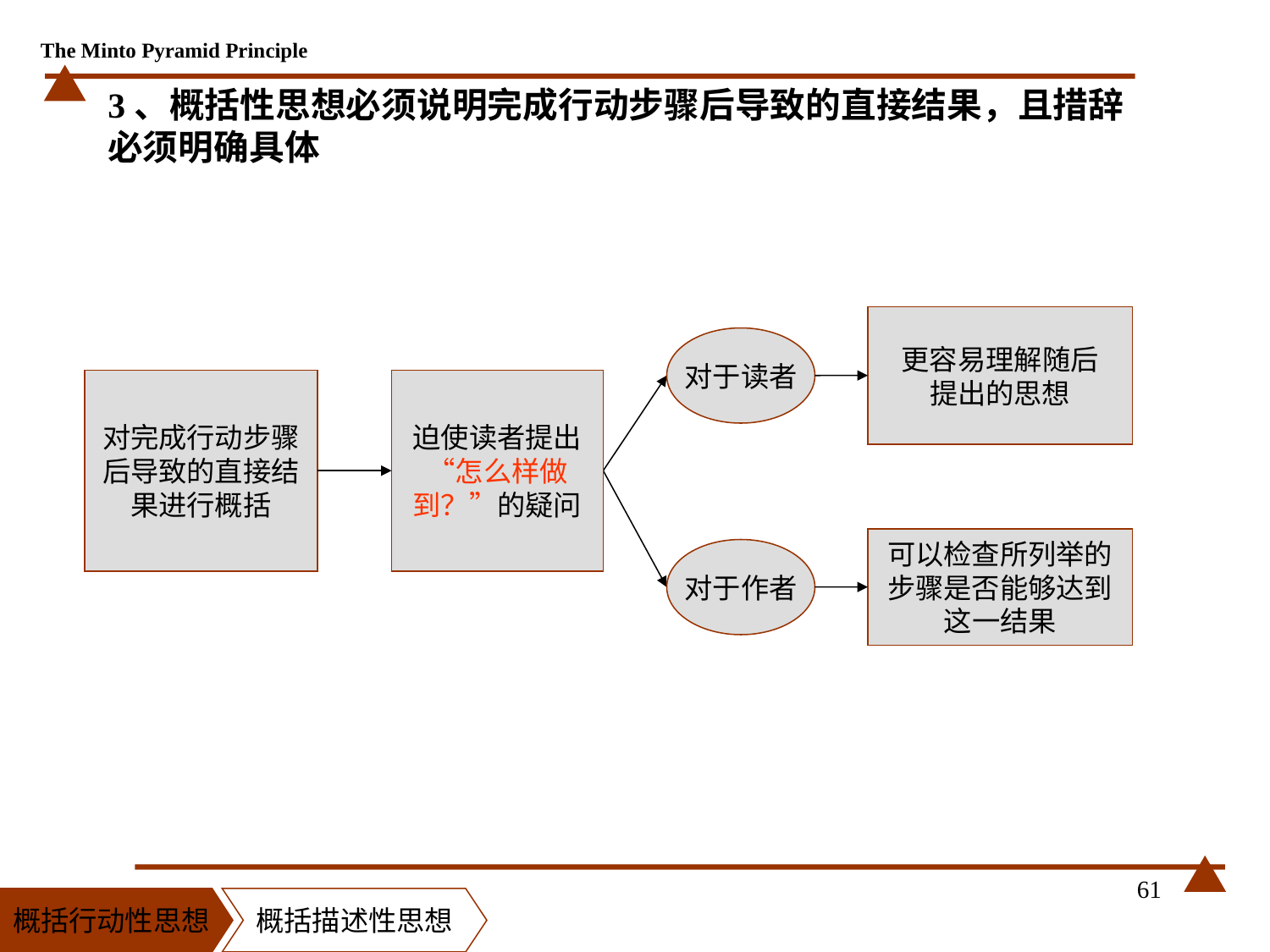

# 3、概括性思想必须说明完成行动步骤后导致的直接结果，且措辞必须明确具体
更容易理解随后
提出的思想
对于读者
对完成行动步骤后导致的直接结果进行概括
迫使读者提出“怎么样做到？”的疑问
可以检查所列举的步骤是否能够达到这一结果
对于作者
61
概括行动性思想
概括描述性思想